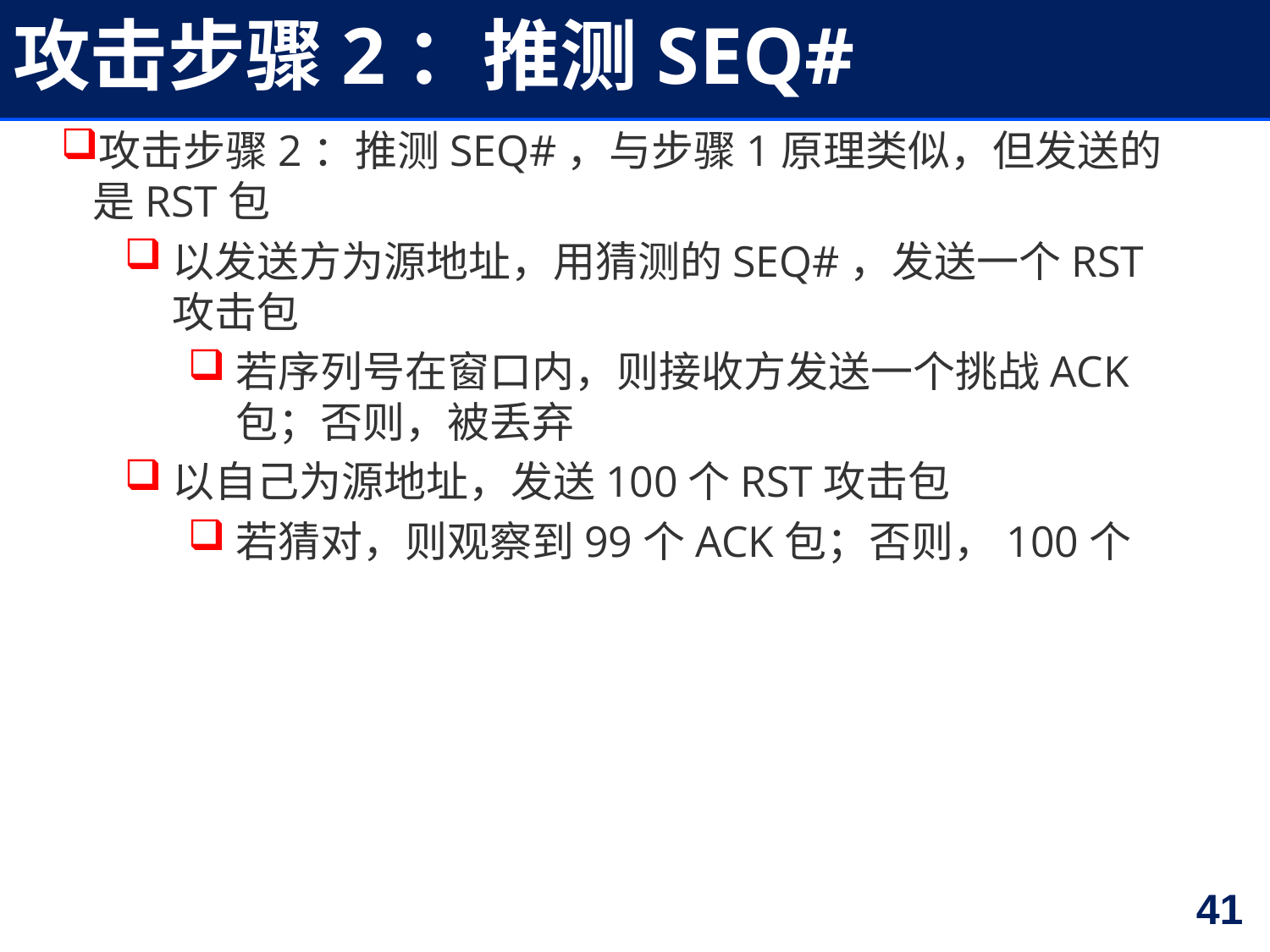

# 攻击步骤2：推测SEQ#
攻击步骤2：推测SEQ#，与步骤1原理类似，但发送的是RST包
以发送方为源地址，用猜测的SEQ#，发送一个RST攻击包
若序列号在窗口内，则接收方发送一个挑战ACK包；否则，被丢弃
以自己为源地址，发送100个RST攻击包
若猜对，则观察到99个ACK包；否则，100个

41